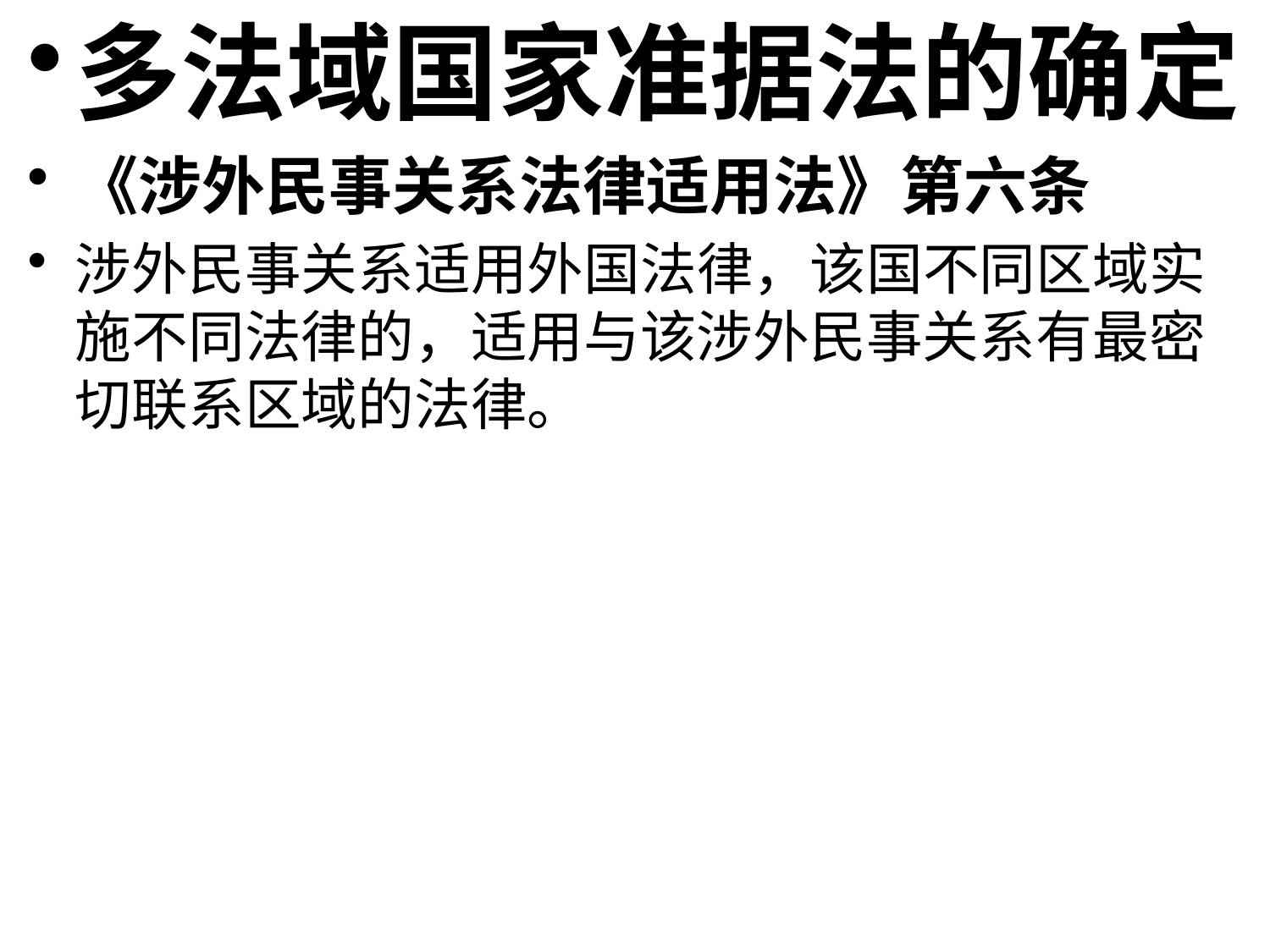

多法域国家准据法的确定
《涉外民事关系法律适用法》第六条
涉外民事关系适用外国法律，该国不同区域实施不同法律的，适用与该涉外民事关系有最密切联系区域的法律。